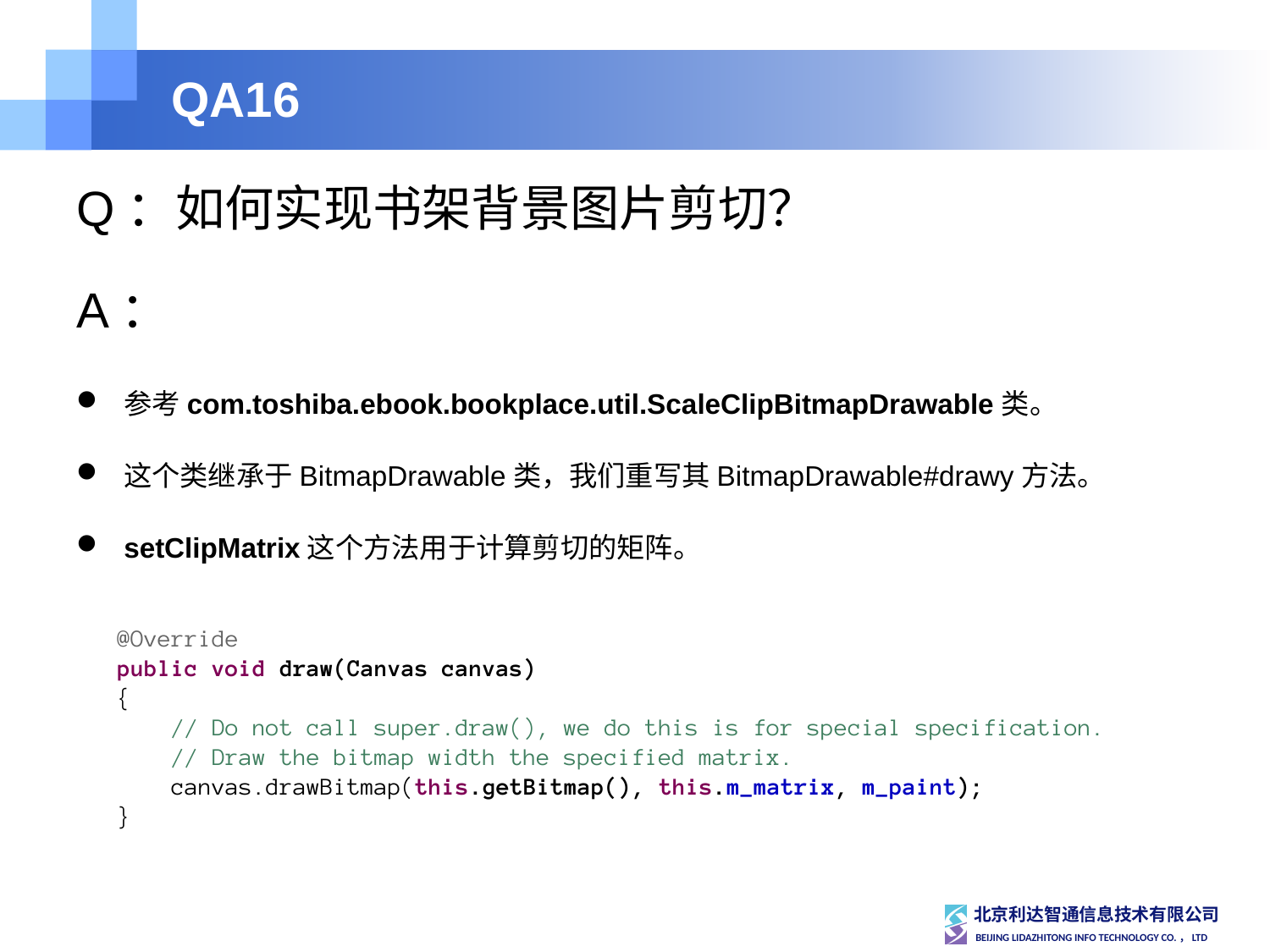

# QA16
Q：如何实现书架背景图片剪切？
A：
参考com.toshiba.ebook.bookplace.util.ScaleClipBitmapDrawable类。
这个类继承于BitmapDrawable类，我们重写其BitmapDrawable#drawy方法。
setClipMatrix这个方法用于计算剪切的矩阵。

@Override
public void draw(Canvas canvas)
{
    // Do not call super.draw(), we do this is for special specification.
    // Draw the bitmap width the specified matrix.
    canvas.drawBitmap(this.getBitmap(), this.m_matrix, m_paint);
}